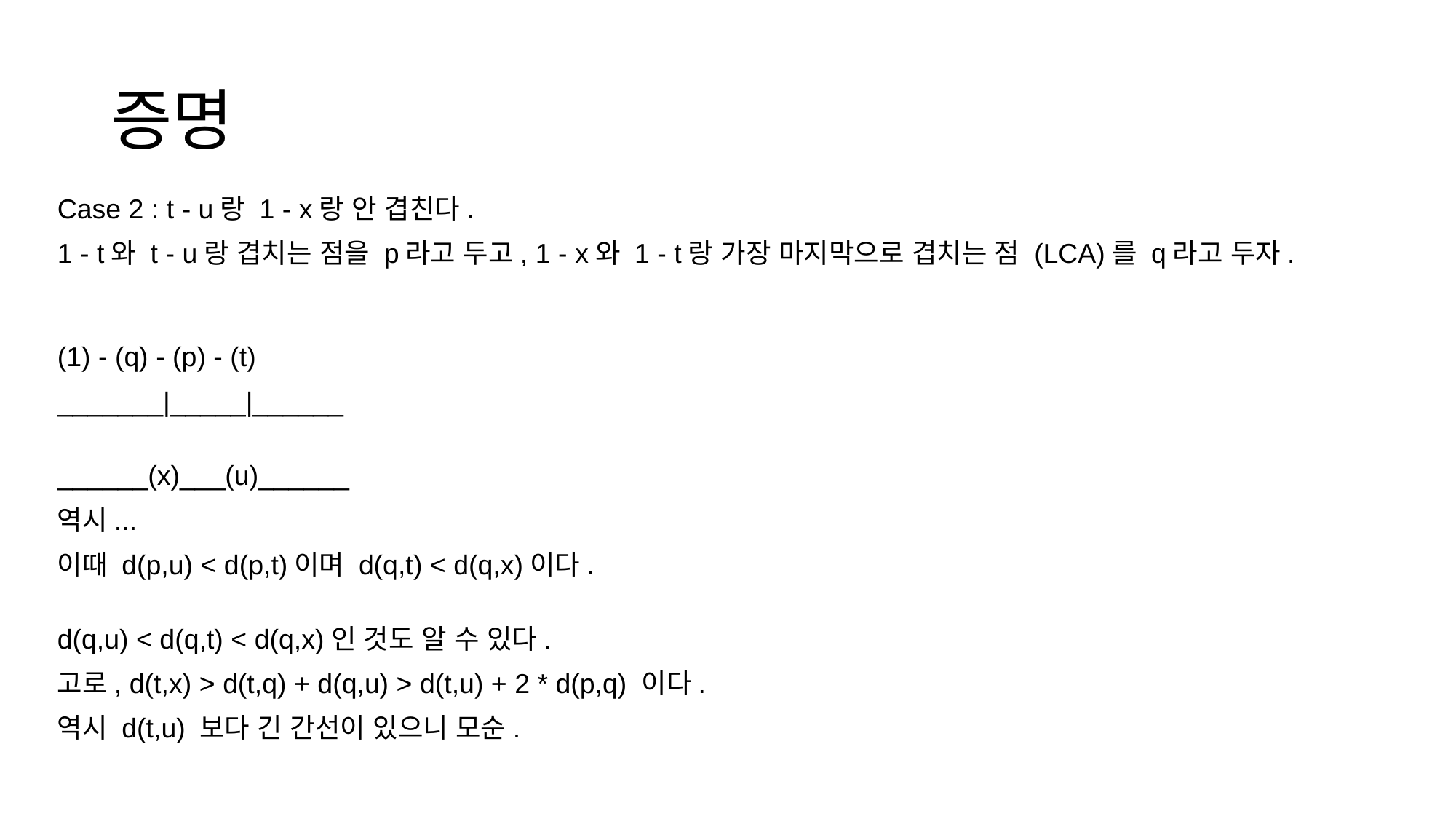

# 증명
Case 2 : t - u랑 1 - x랑 안 겹친다.
1 - t와 t - u랑 겹치는 점을 p라고 두고, 1 - x와 1 - t랑 가장 마지막으로 겹치는 점 (LCA)를 q라고 두자.
(1) - (q) - (p) - (t)
_______|_____|______
______(x)___(u)______
역시...
이때 d(p,u) < d(p,t)이며 d(q,t) < d(q,x)이다.
d(q,u) < d(q,t) < d(q,x)인 것도 알 수 있다.
고로, d(t,x) > d(t,q) + d(q,u) > d(t,u) + 2 * d(p,q) 이다.
역시 d(t,u) 보다 긴 간선이 있으니 모순.